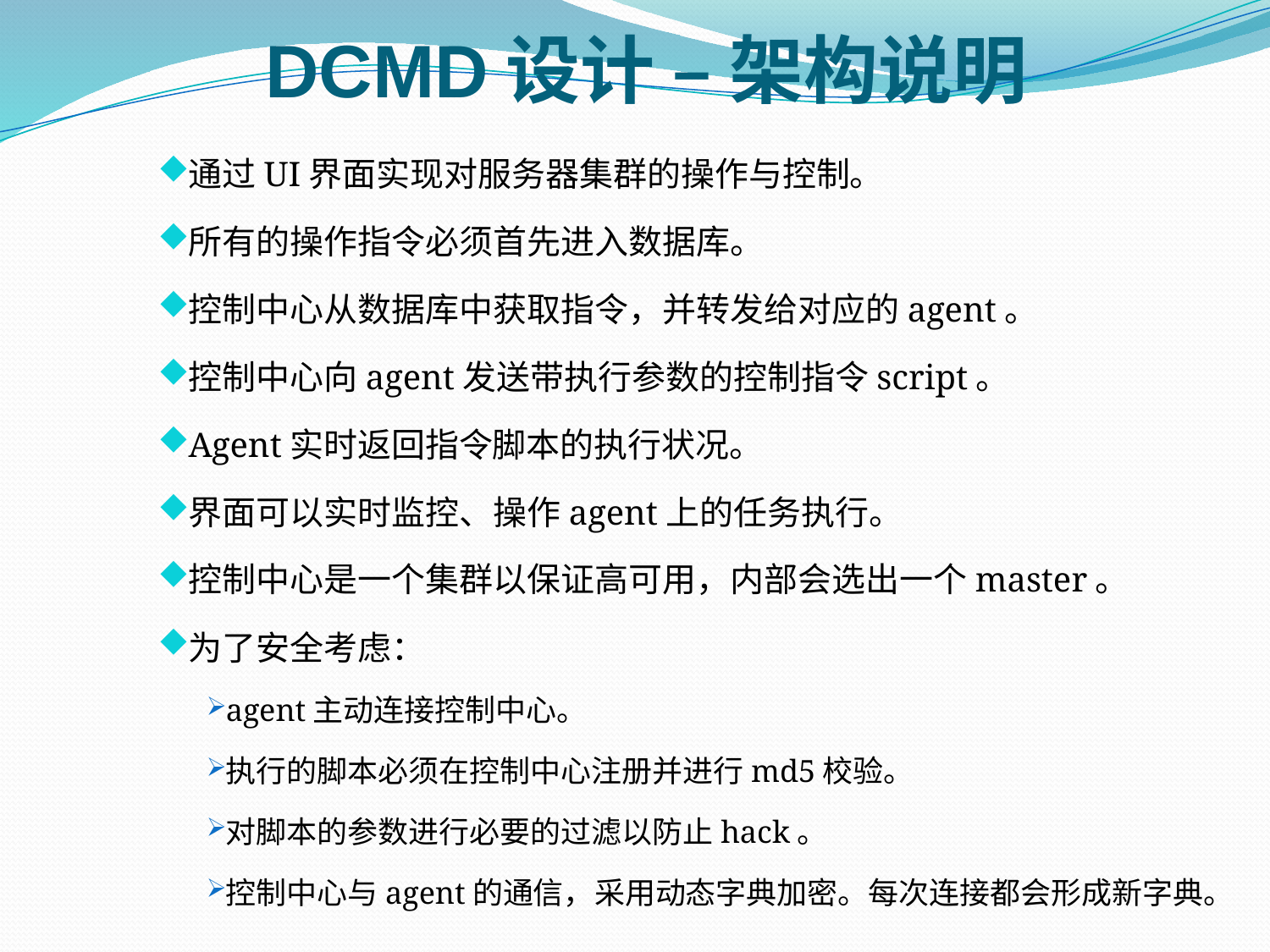

# DCMD设计 – 架构说明
通过UI界面实现对服务器集群的操作与控制。
所有的操作指令必须首先进入数据库。
控制中心从数据库中获取指令，并转发给对应的agent。
控制中心向agent发送带执行参数的控制指令script。
Agent实时返回指令脚本的执行状况。
界面可以实时监控、操作agent上的任务执行。
控制中心是一个集群以保证高可用，内部会选出一个master。
为了安全考虑：
agent主动连接控制中心。
执行的脚本必须在控制中心注册并进行md5校验。
对脚本的参数进行必要的过滤以防止hack。
控制中心与agent的通信，采用动态字典加密。每次连接都会形成新字典。